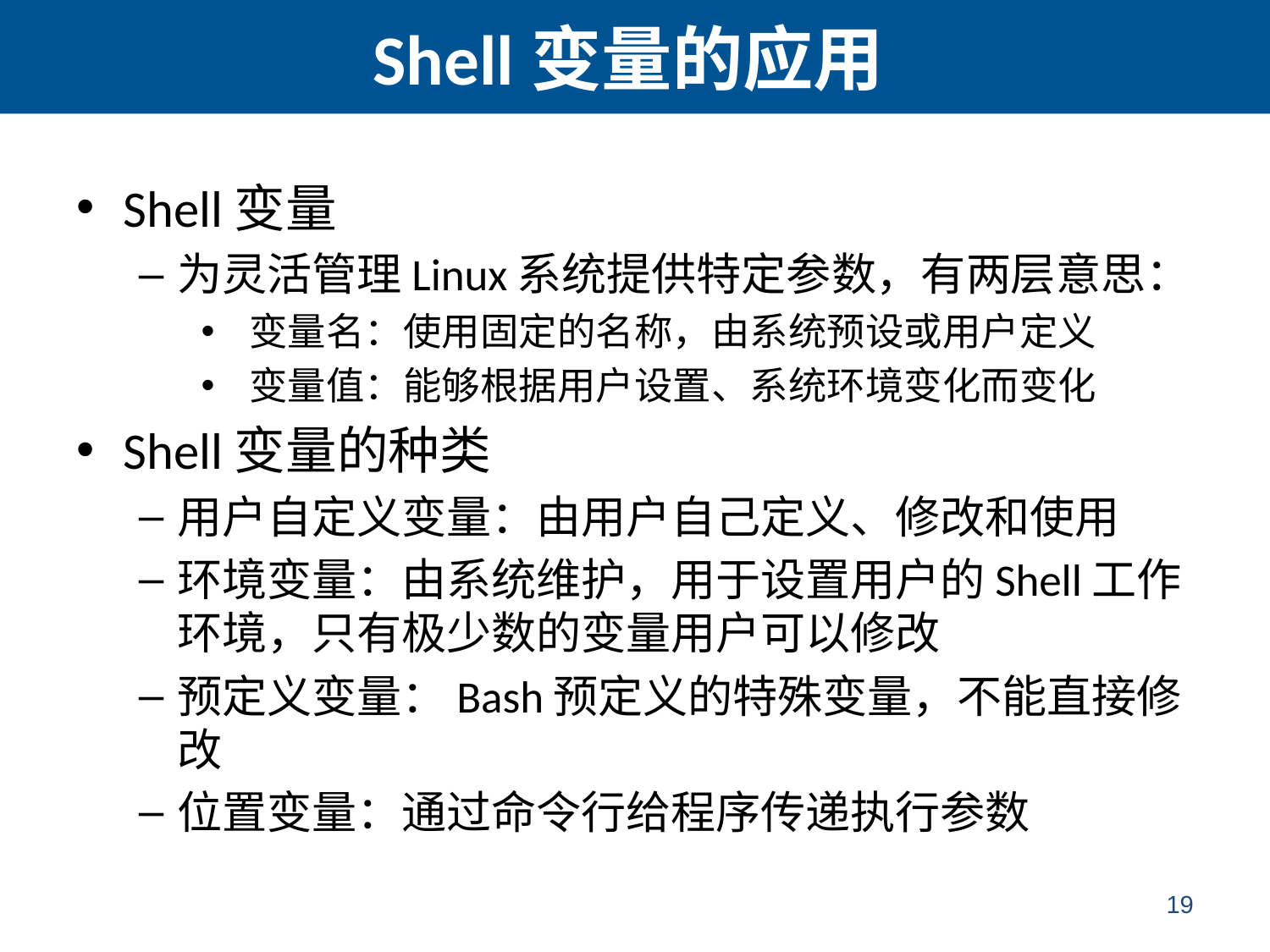

# Shell变量的应用
Shell变量
为灵活管理Linux系统提供特定参数，有两层意思：
 变量名：使用固定的名称，由系统预设或用户定义
 变量值：能够根据用户设置、系统环境变化而变化
Shell变量的种类
用户自定义变量：由用户自己定义、修改和使用
环境变量：由系统维护，用于设置用户的Shell工作环境，只有极少数的变量用户可以修改
预定义变量：Bash预定义的特殊变量，不能直接修改
位置变量：通过命令行给程序传递执行参数
19